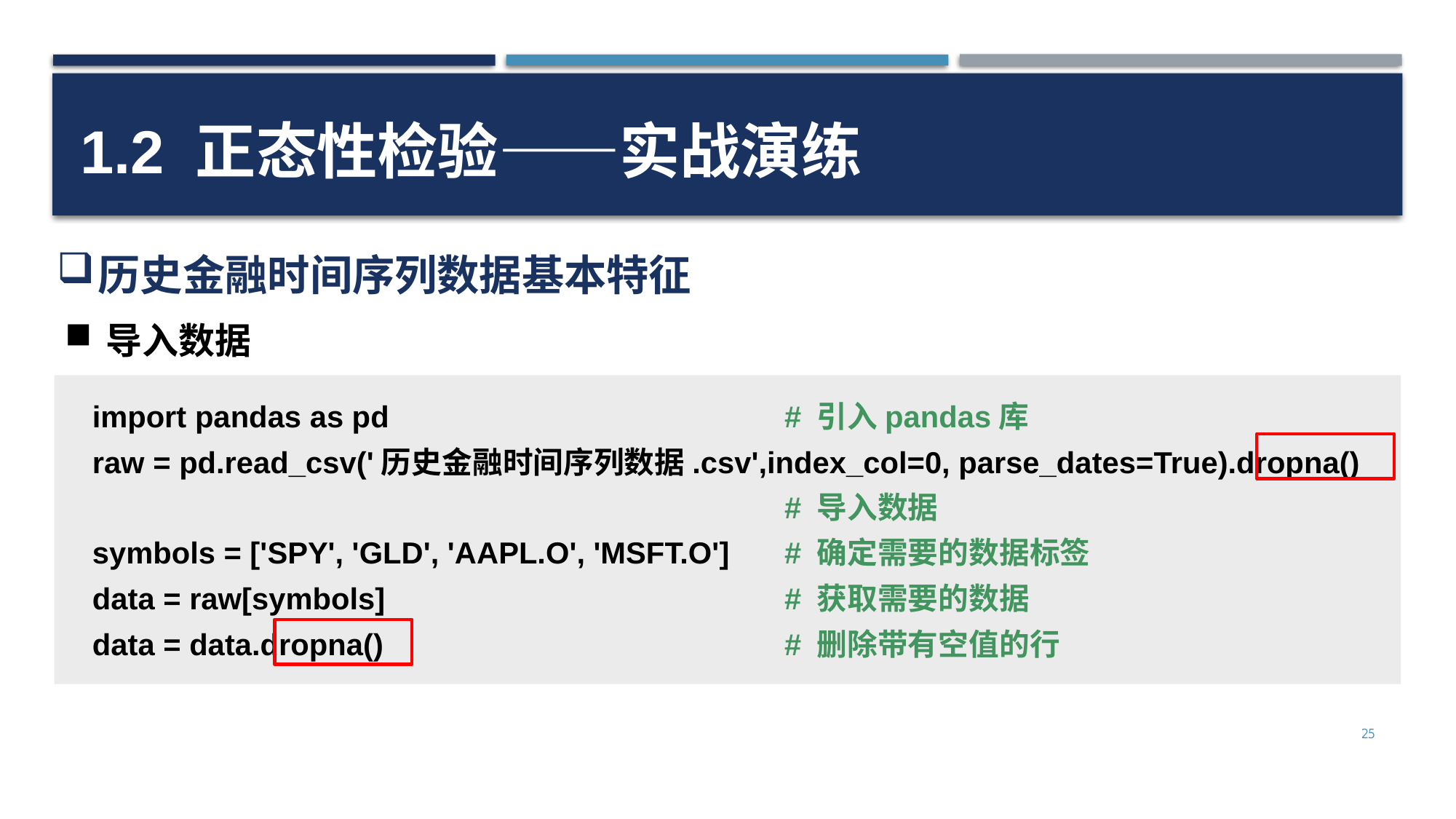

1.2 正态性检验——实战演练
历史金融时间序列数据基本特征
导入数据

import pandas as pd
raw = pd.read_csv('历史金融时间序列数据.csv',index_col=0, parse_dates=True).dropna()

symbols = ['SPY', 'GLD', 'AAPL.O', 'MSFT.O']
data = raw[symbols]
data = data.dropna()
# 引入pandas库

# 导入数据
# 确定需要的数据标签
# 获取需要的数据
# 删除带有空值的行

25